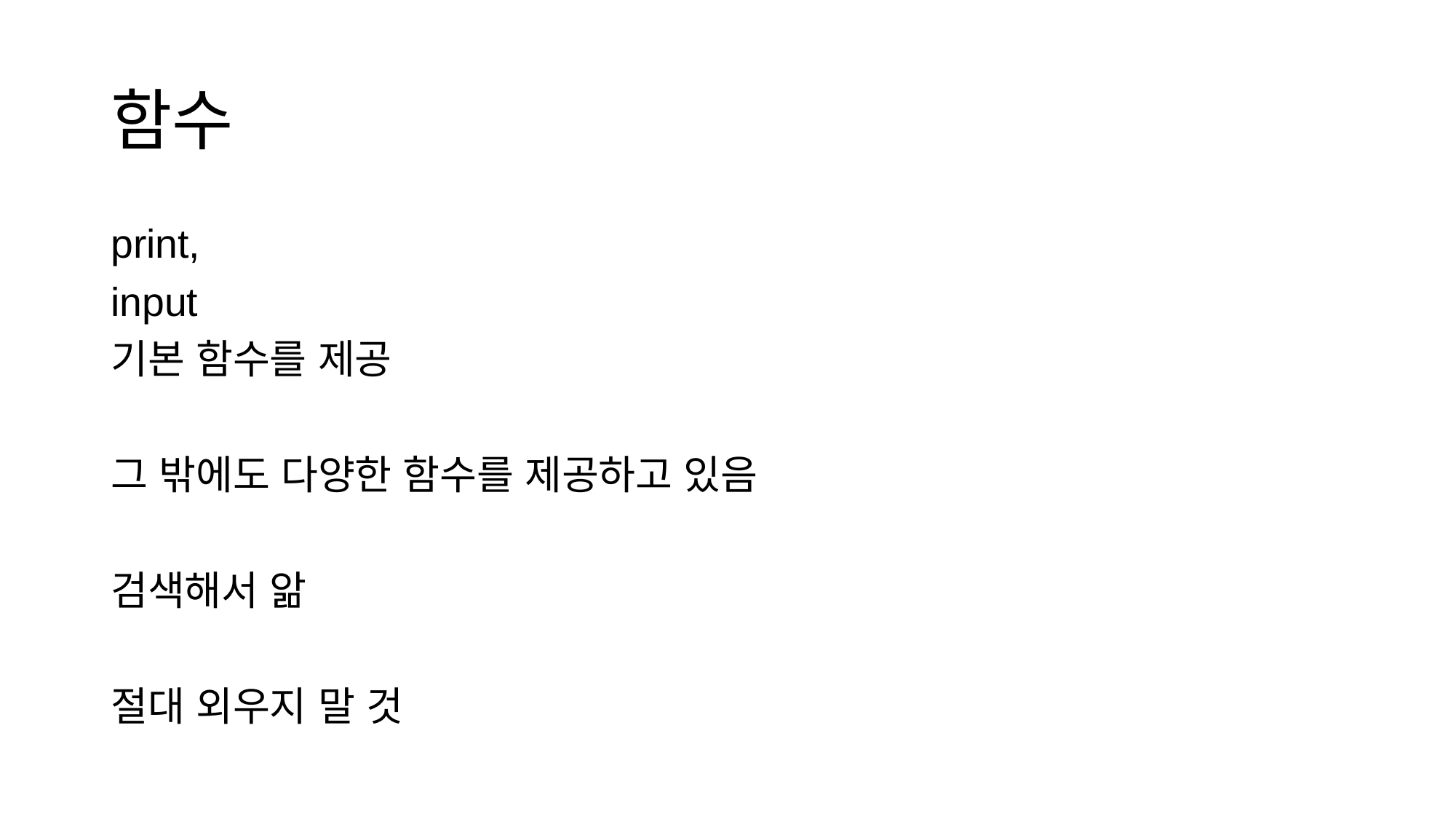

# 함수
print,
input
기본 함수를 제공

그 밖에도 다양한 함수를 제공하고 있음

검색해서 앎

절대 외우지 말 것